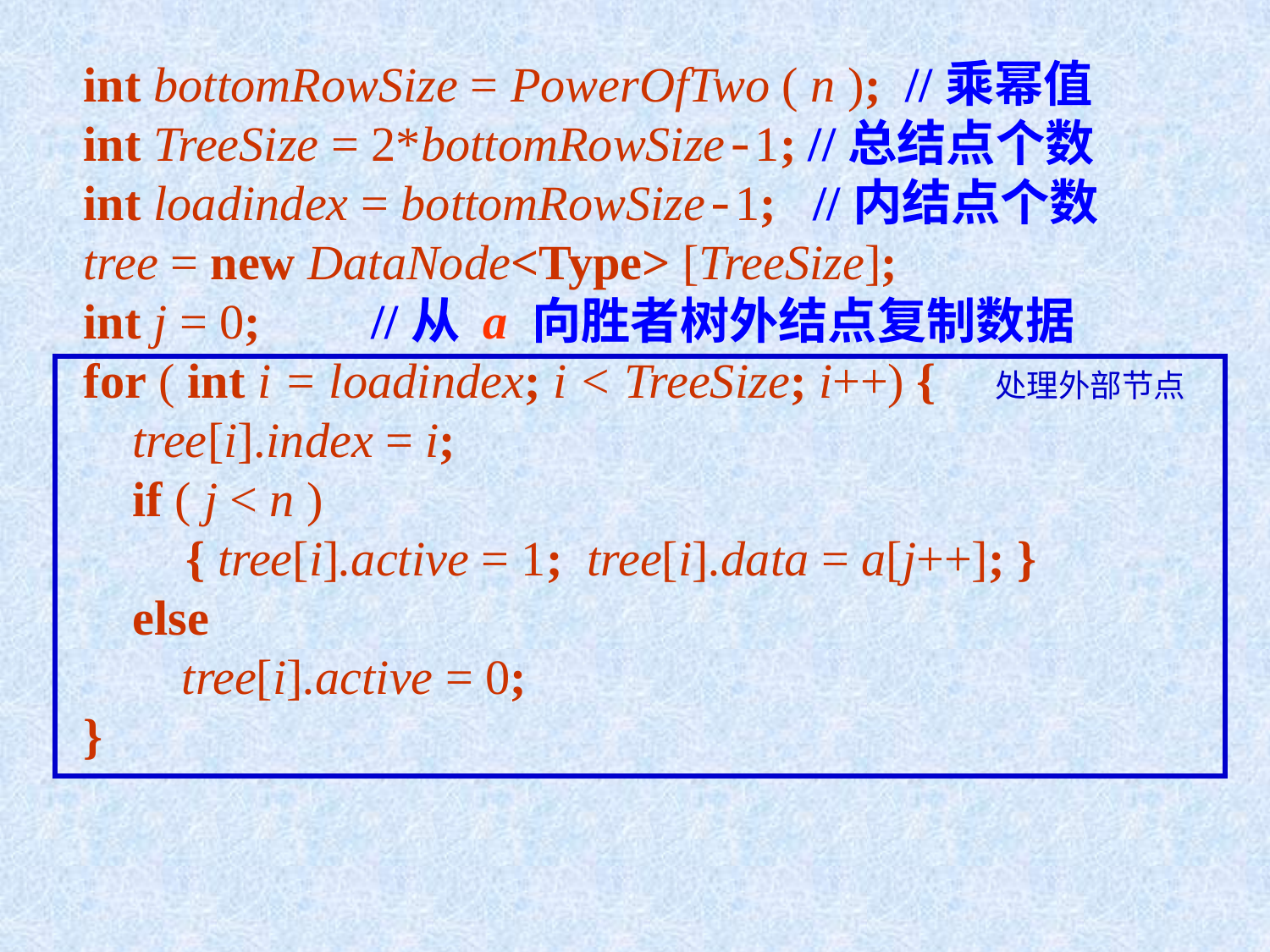

int bottomRowSize = PowerOfTwo ( n );  //乘幂值
    int TreeSize = 2*bottomRowSize-1; //总结点个数
    int loadindex = bottomRowSize-1;   //内结点个数
    tree = new DataNode<Type> [TreeSize];
    int j = 0;         //从 a 向胜者树外结点复制数据
    for ( int i = loadindex; i < TreeSize; i++) {
        tree[i].index = i;
        if ( j < n )
	  { tree[i].active = 1;  tree[i].data = a[j++]; }
        else
            tree[i].active = 0;
    }

处理外部节点